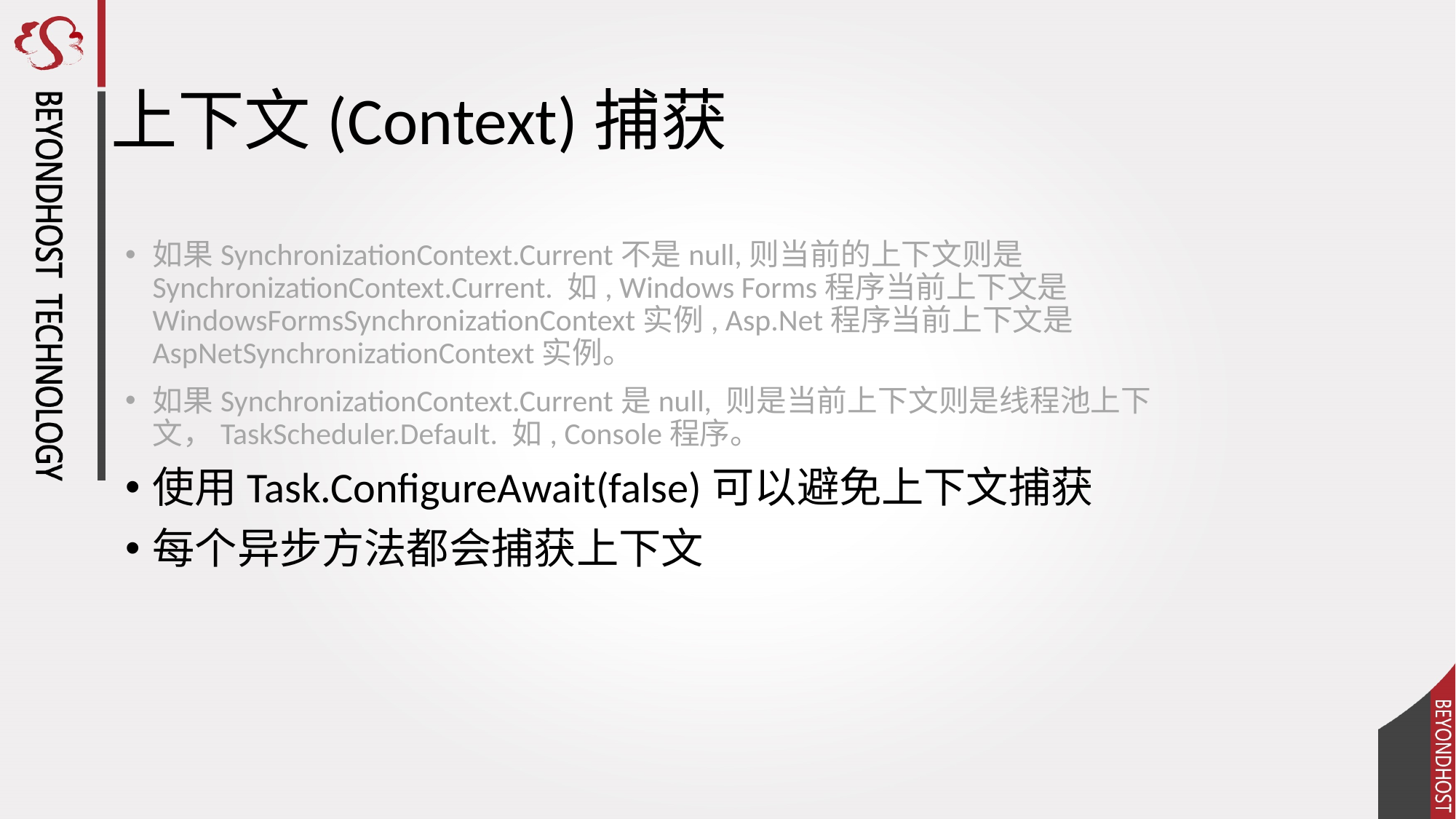

# 上下文(Context)捕获

如果SynchronizationContext.Current不是null,则当前的上下文则是SynchronizationContext.Current. 如, Windows Forms程序当前上下文是WindowsFormsSynchronizationContext实例, Asp.Net程序当前上下文是AspNetSynchronizationContext实例。
如果SynchronizationContext.Current是null, 则是当前上下文则是线程池上下文，TaskScheduler.Default. 如, Console程序。
使用Task.ConfigureAwait(false)可以避免上下文捕获
每个异步方法都会捕获上下文